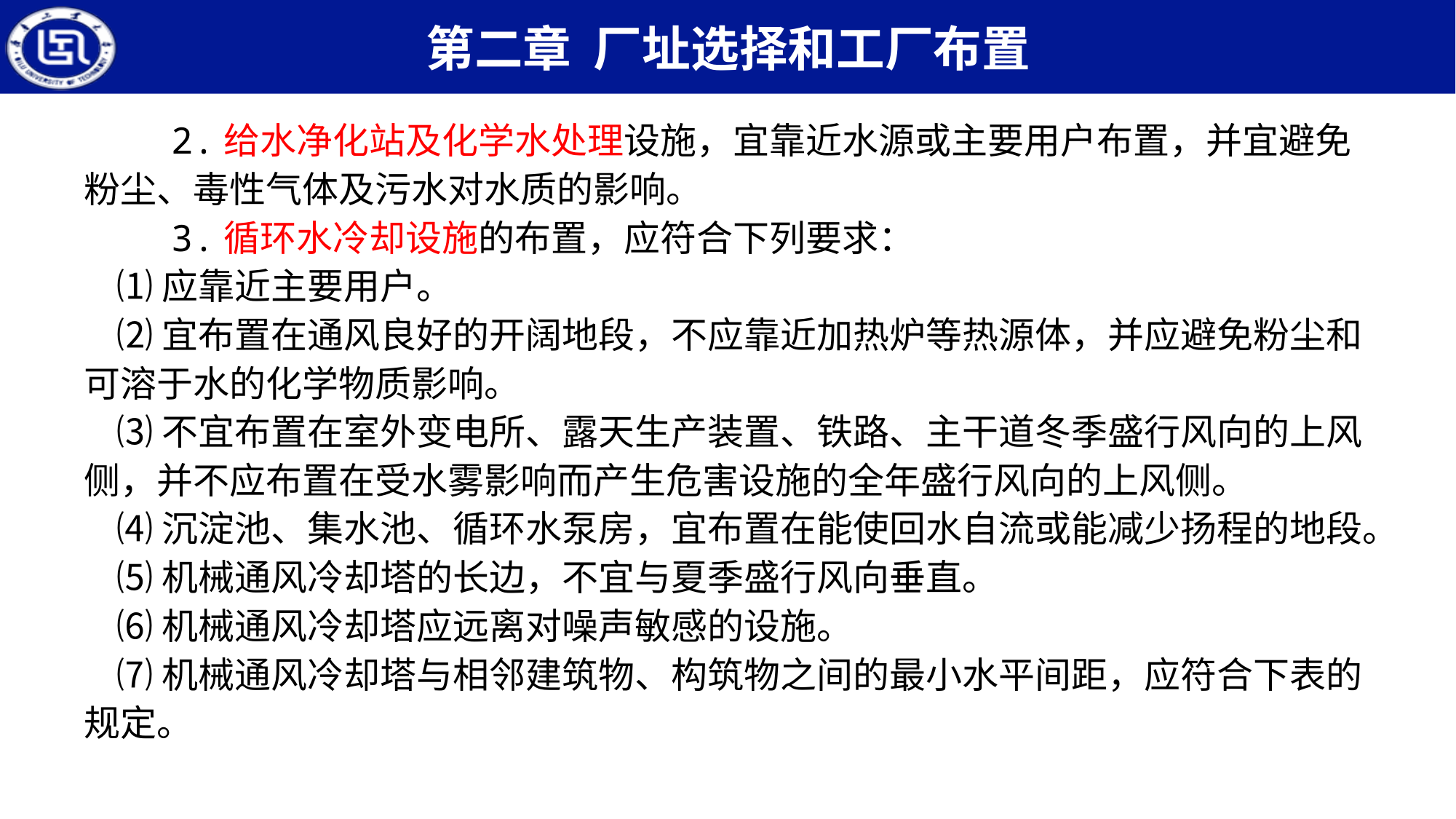

2.给水净化站及化学水处理设施，宜靠近水源或主要用户布置，并宜避免粉尘、毒性气体及污水对水质的影响。
    3.循环水冷却设施的布置，应符合下列要求：
    ⑴应靠近主要用户。
    ⑵宜布置在通风良好的开阔地段，不应靠近加热炉等热源体，并应避免粉尘和可溶于水的化学物质影响。
    ⑶不宜布置在室外变电所、露天生产装置、铁路、主干道冬季盛行风向的上风侧，并不应布置在受水雾影响而产生危害设施的全年盛行风向的上风侧。
    ⑷沉淀池、集水池、循环水泵房，宜布置在能使回水自流或能减少扬程的地段。
    ⑸机械通风冷却塔的长边，不宜与夏季盛行风向垂直。
    ⑹机械通风冷却塔应远离对噪声敏感的设施。
    ⑺机械通风冷却塔与相邻建筑物、构筑物之间的最小水平间距，应符合下表的规定。